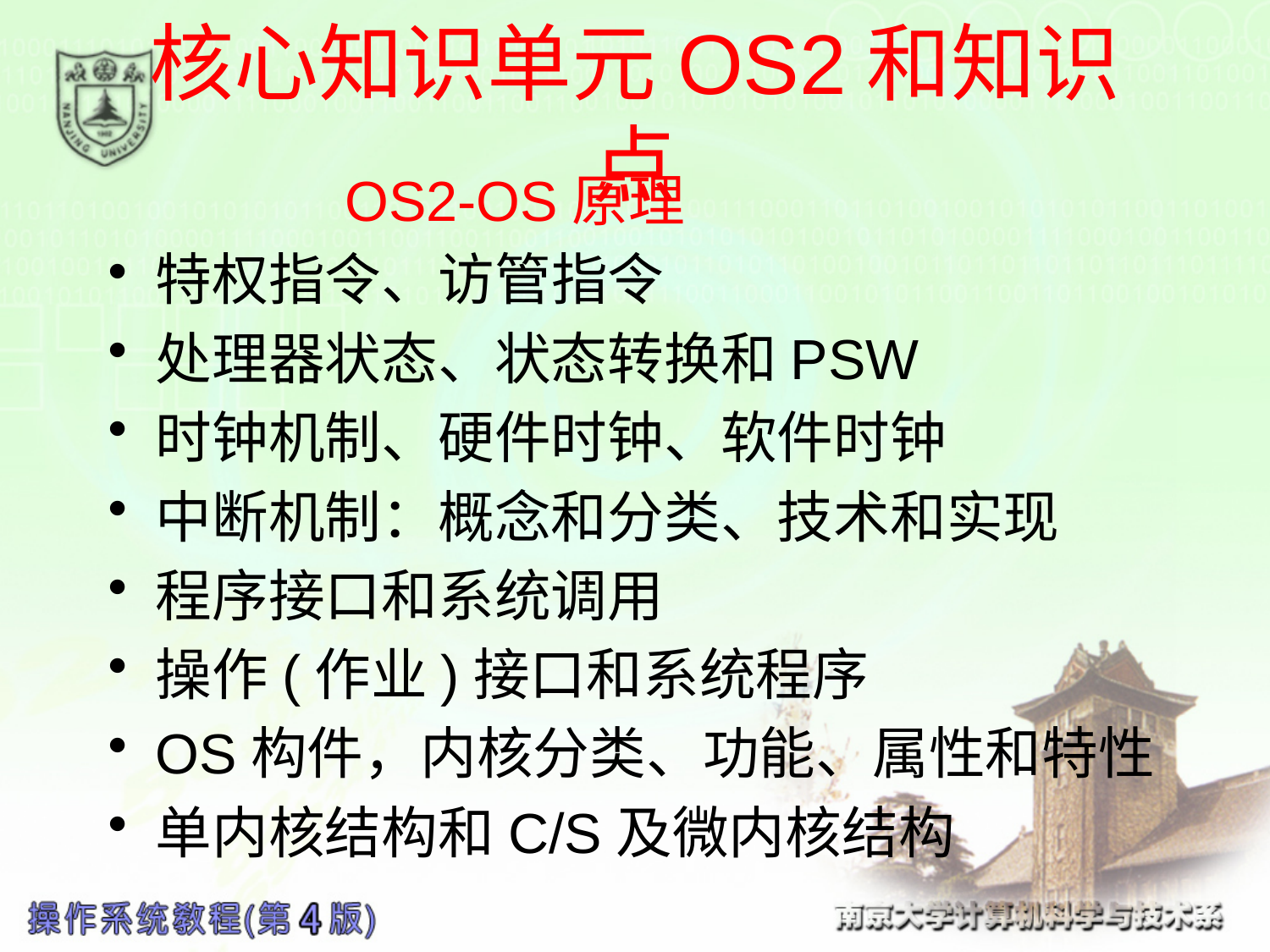

# 核心知识单元OS2和知识点
       OS2-OS原理
特权指令、访管指令
处理器状态、状态转换和PSW
时钟机制、硬件时钟、软件时钟
中断机制：概念和分类、技术和实现
程序接口和系统调用
操作(作业)接口和系统程序
OS构件，内核分类、功能、属性和特性
单内核结构和C/S及微内核结构